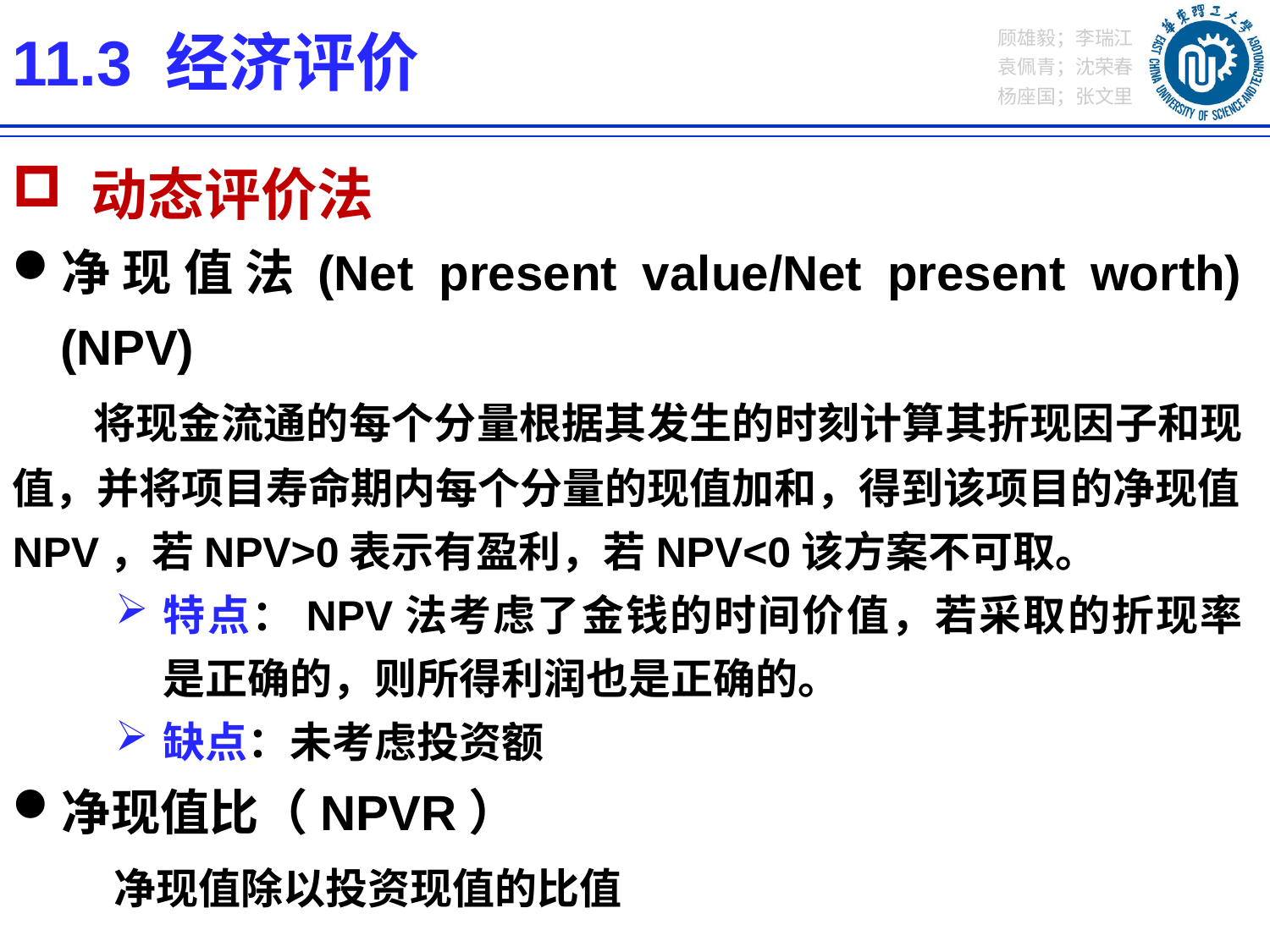

11.3 经济评价
 动态评价法
净现值法(Net present value/Net present worth) (NPV)
      将现金流通的每个分量根据其发生的时刻计算其折现因子和现值，并将项目寿命期内每个分量的现值加和，得到该项目的净现值NPV，若NPV>0表示有盈利，若NPV<0该方案不可取。
特点：NPV法考虑了金钱的时间价值，若采取的折现率是正确的，则所得利润也是正确的。
缺点：未考虑投资额
净现值比（NPVR）
        净现值除以投资现值的比值